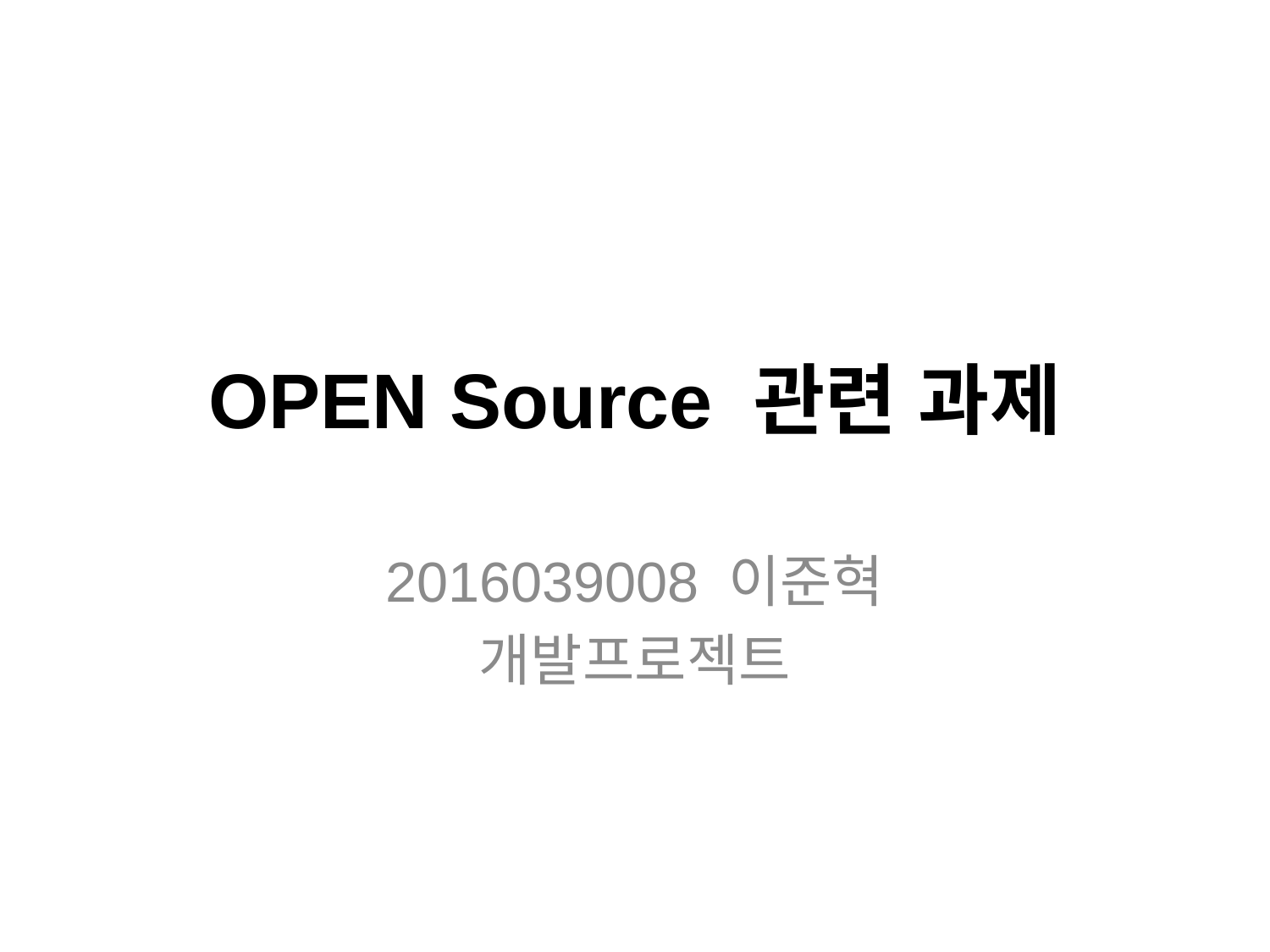

# OPEN Source 관련 과제
2016039008 이준혁
개발프로젝트